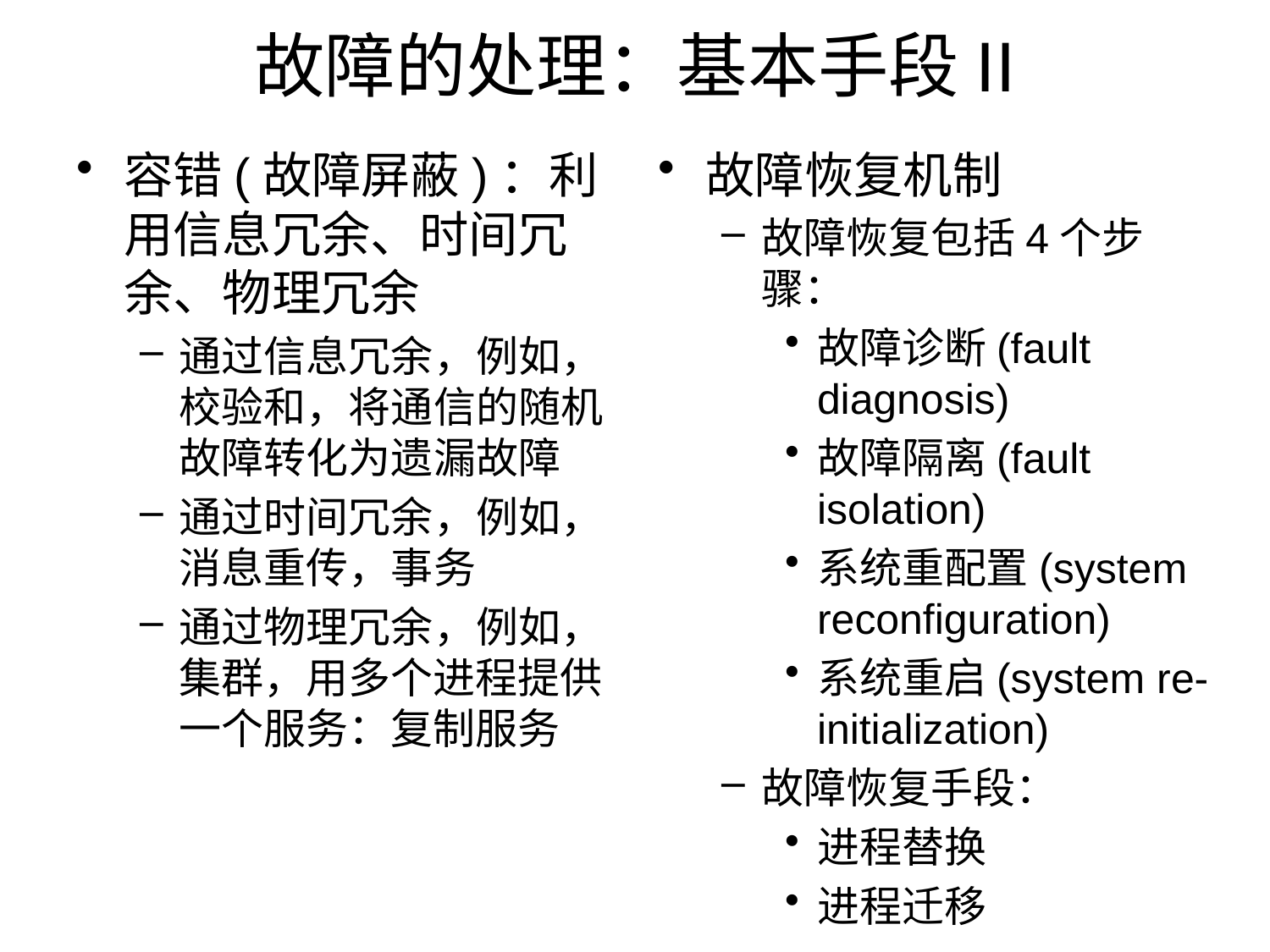

# 故障的处理：基本手段II
容错(故障屏蔽)：利用信息冗余、时间冗余、物理冗余
通过信息冗余，例如，校验和，将通信的随机故障转化为遗漏故障
通过时间冗余，例如，消息重传，事务
通过物理冗余，例如，集群，用多个进程提供一个服务：复制服务
故障恢复机制
故障恢复包括4个步骤：
故障诊断(fault diagnosis)
故障隔离(fault isolation)
系统重配置(system reconfiguration)
系统重启(system re-initialization)
故障恢复手段：
进程替换
进程迁移